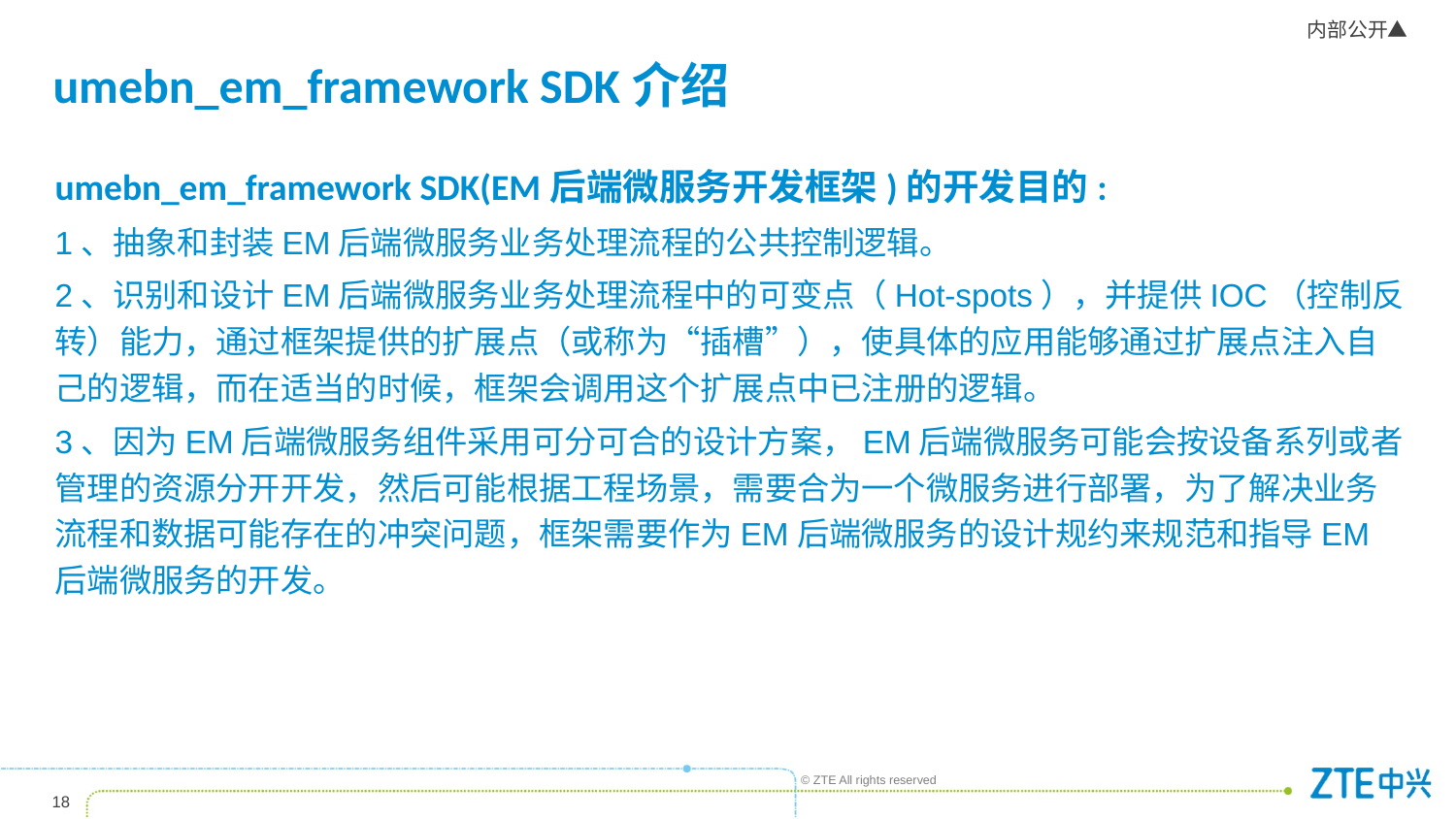

# umebn_em_framework SDK介绍
umebn_em_framework SDK(EM后端微服务开发框架)的开发目的:
1、抽象和封装EM后端微服务业务处理流程的公共控制逻辑。
2、识别和设计EM后端微服务业务处理流程中的可变点（Hot-spots），并提供IOC（控制反转）能力，通过框架提供的扩展点（或称为“插槽”），使具体的应用能够通过扩展点注入自己的逻辑，而在适当的时候，框架会调用这个扩展点中已注册的逻辑。
3、因为EM后端微服务组件采用可分可合的设计方案，EM后端微服务可能会按设备系列或者管理的资源分开开发，然后可能根据工程场景，需要合为一个微服务进行部署，为了解决业务流程和数据可能存在的冲突问题，框架需要作为EM后端微服务的设计规约来规范和指导EM后端微服务的开发。